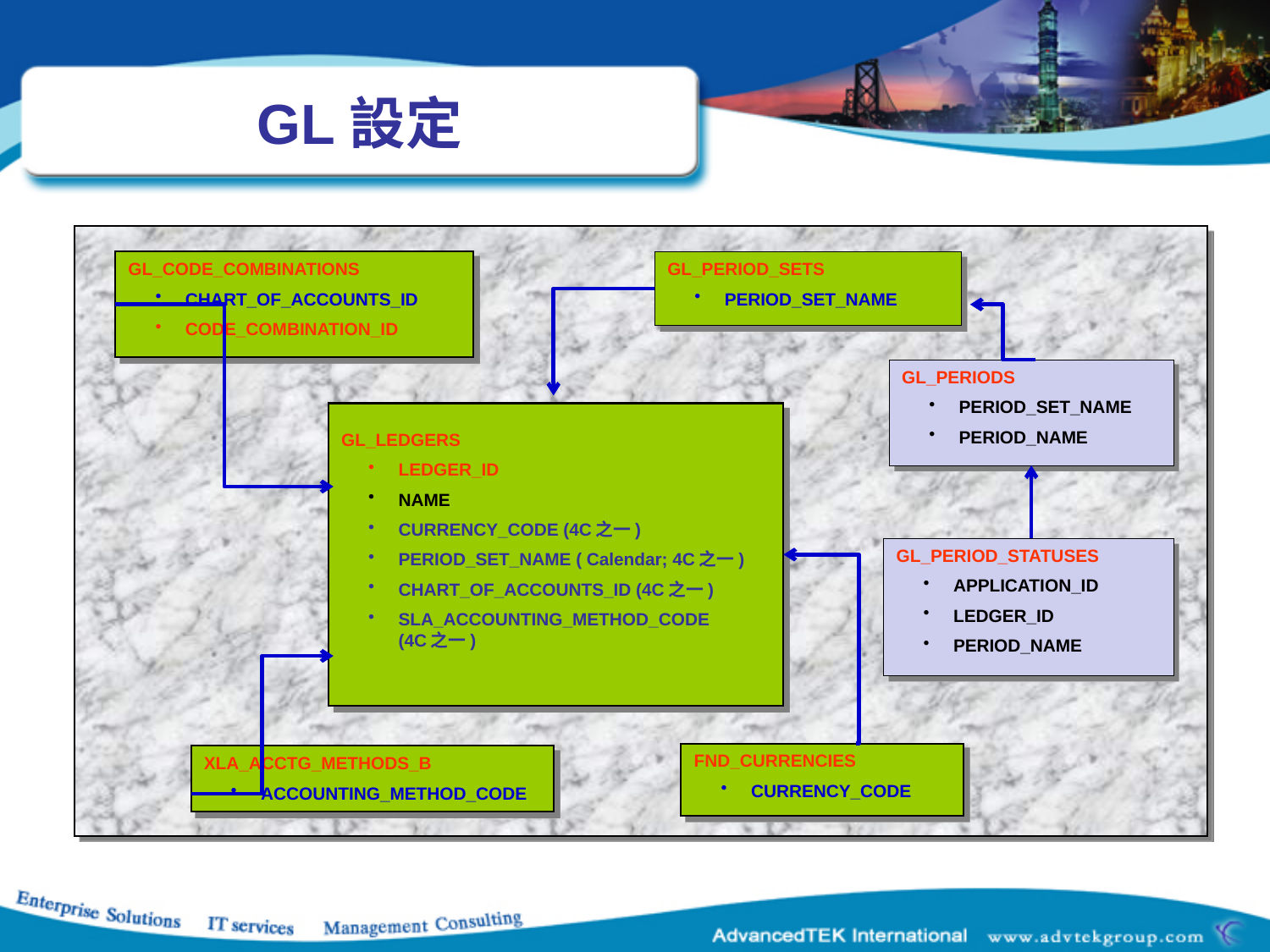

# GL設定

GL_CODE_COMBINATIONS
CHART_OF_ACCOUNTS_ID
CODE_COMBINATION_ID
GL_PERIOD_SETS
PERIOD_SET_NAME

GL_PERIODS
PERIOD_SET_NAME
PERIOD_NAME

GL_LEDGERS
LEDGER_ID
NAME
CURRENCY_CODE (4C之一)
PERIOD_SET_NAME ( Calendar; 4C之一)
CHART_OF_ACCOUNTS_ID (4C之一)
SLA_ACCOUNTING_METHOD_CODE
(4C之一)

GL_PERIOD_STATUSES
APPLICATION_ID
LEDGER_ID
PERIOD_NAME

FND_CURRENCIES
CURRENCY_CODE
XLA_ACCTG_METHODS_B
ACCOUNTING_METHOD_CODE